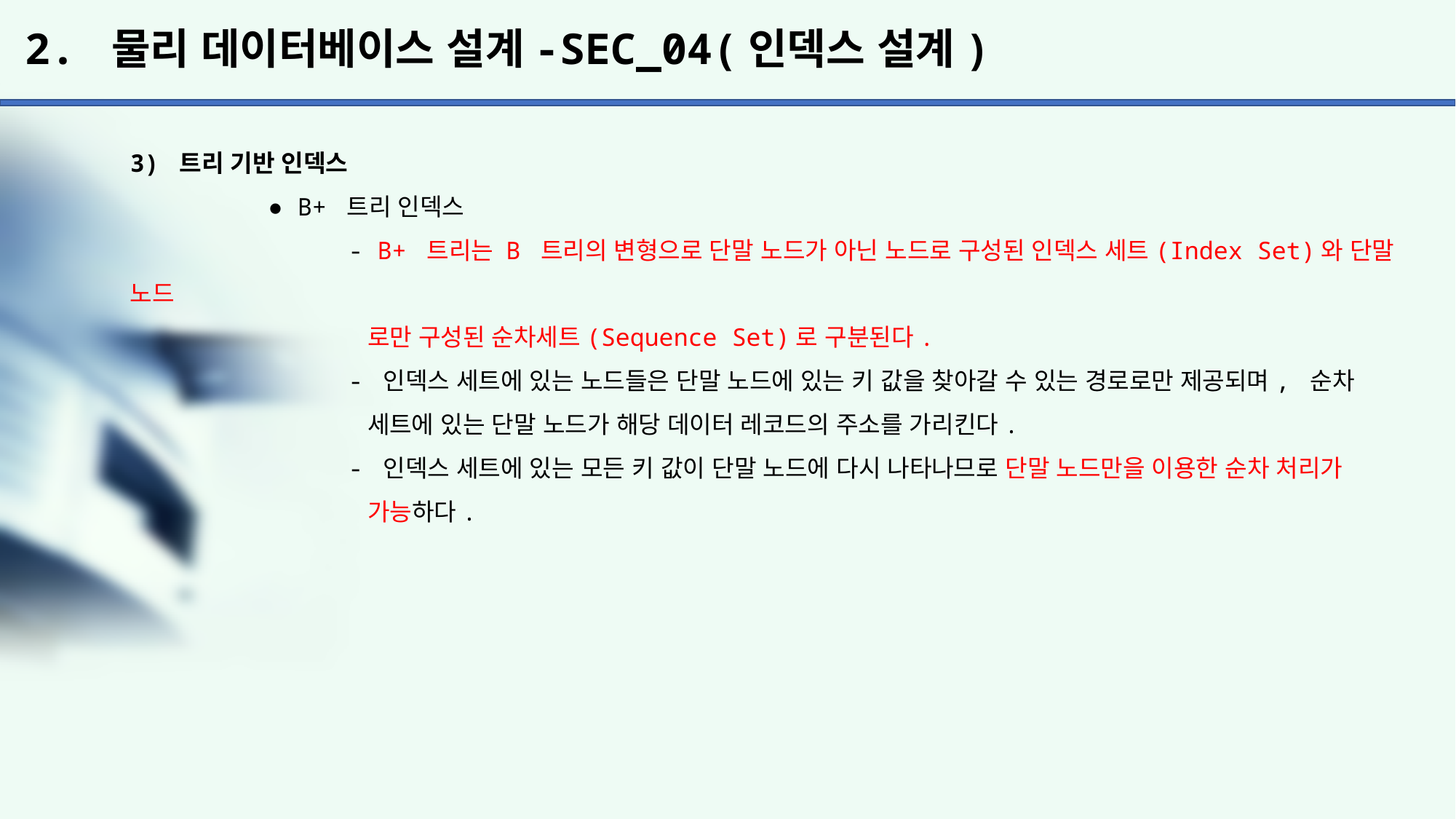

# 2. 물리 데이터베이스 설계-SEC_04(인덱스 설계)
3) 트리 기반 인덱스
	  ● B+ 트리 인덱스
		- B+ 트리는 B 트리의 변형으로 단말 노드가 아닌 노드로 구성된 인덱스 세트(Index Set)와 단말 노드
		  로만 구성된 순차세트(Sequence Set)로 구분된다.
		- 인덱스 세트에 있는 노드들은 단말 노드에 있는 키 값을 찾아갈 수 있는 경로로만 제공되며, 순차
		  세트에 있는 단말 노드가 해당 데이터 레코드의 주소를 가리킨다.
		- 인덱스 세트에 있는 모든 키 값이 단말 노드에 다시 나타나므로 단말 노드만을 이용한 순차 처리가
		  가능하다.